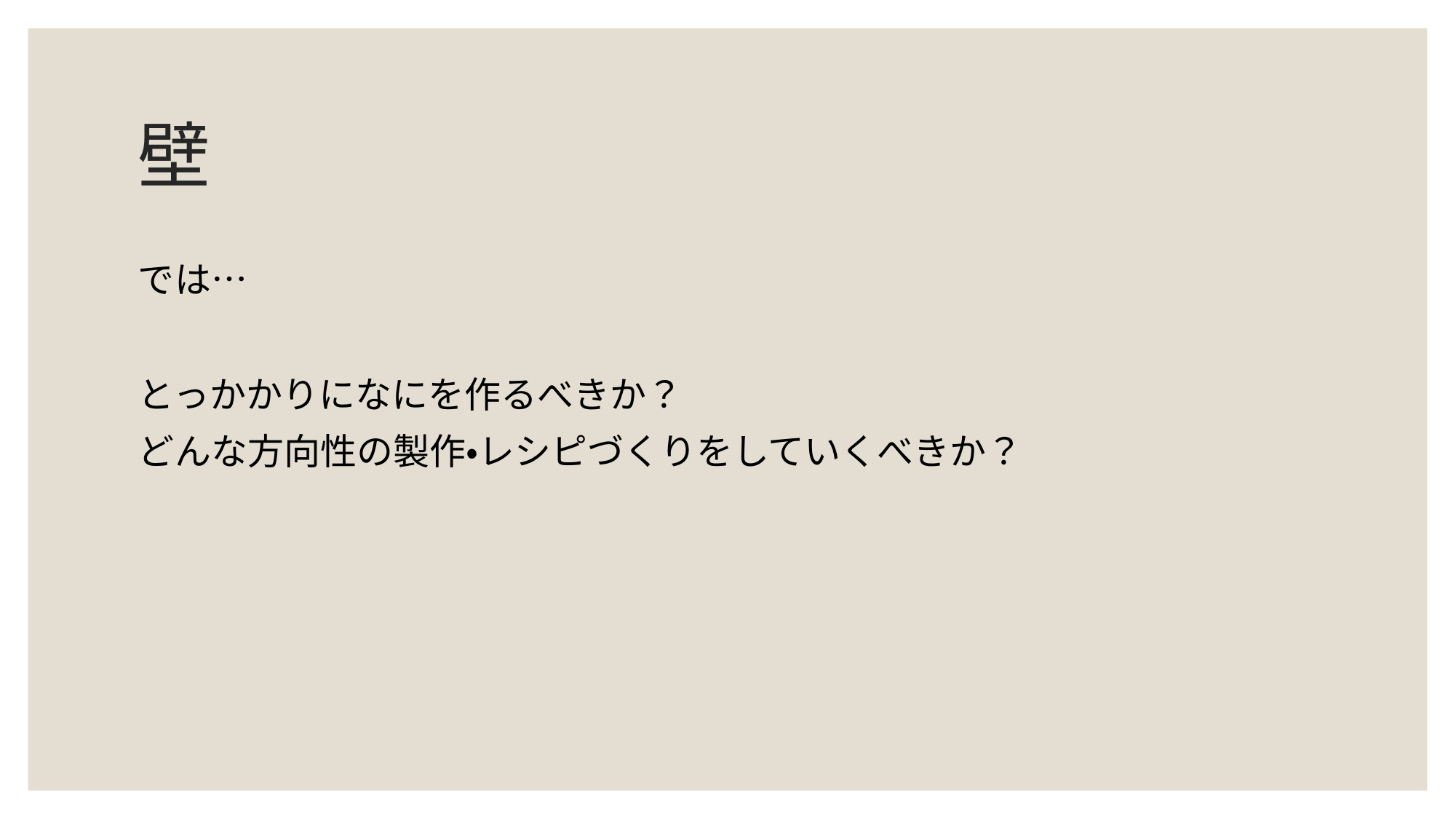

# 壁
では…

とっかかりになにを作るべきか？
どんな方向性の製作・レシピづくりをしていくべきか？